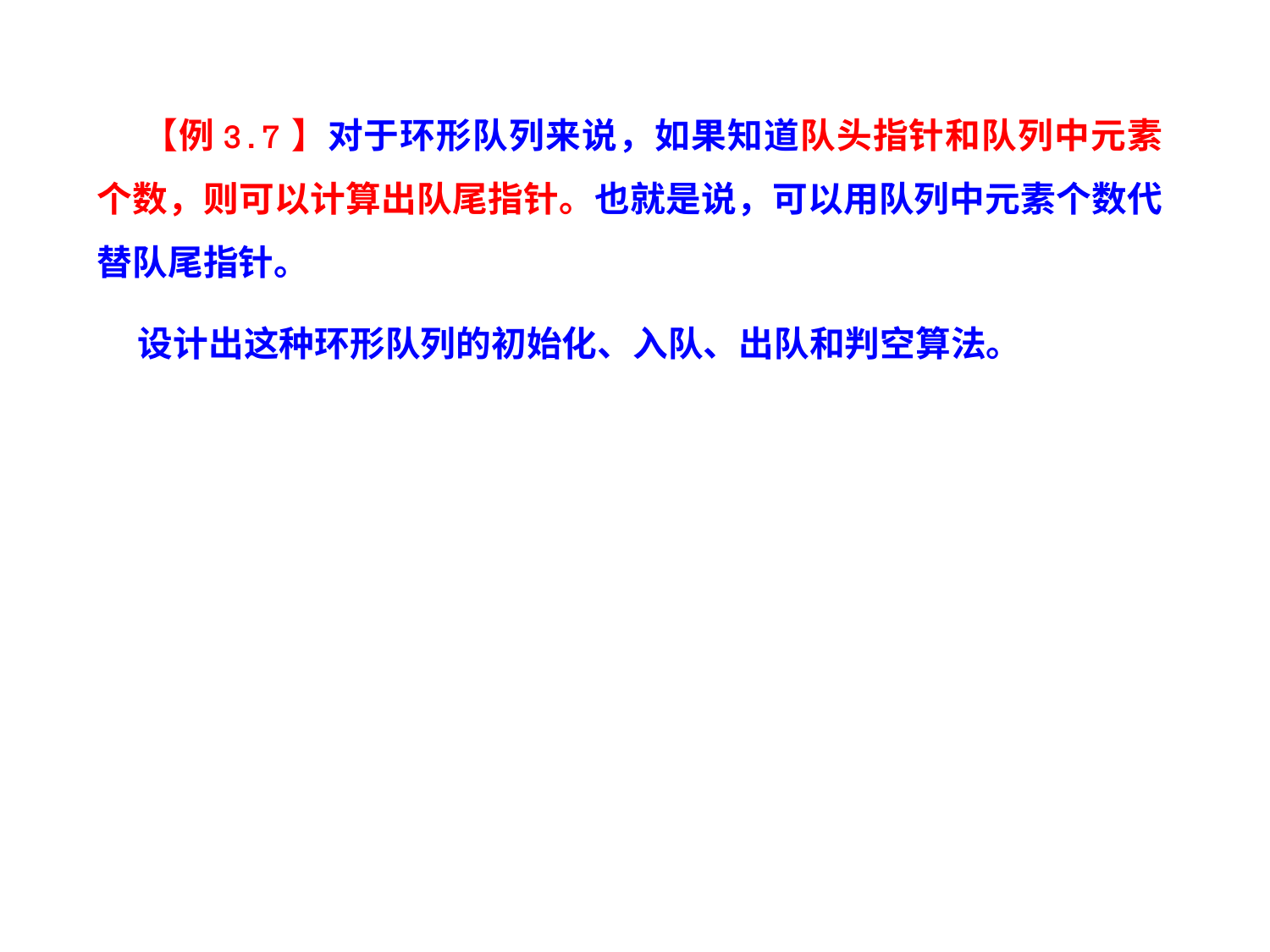

【例3.7】对于环形队列来说，如果知道队头指针和队列中元素个数，则可以计算出队尾指针。也就是说，可以用队列中元素个数代替队尾指针。
    设计出这种环形队列的初始化、入队、出队和判空算法。